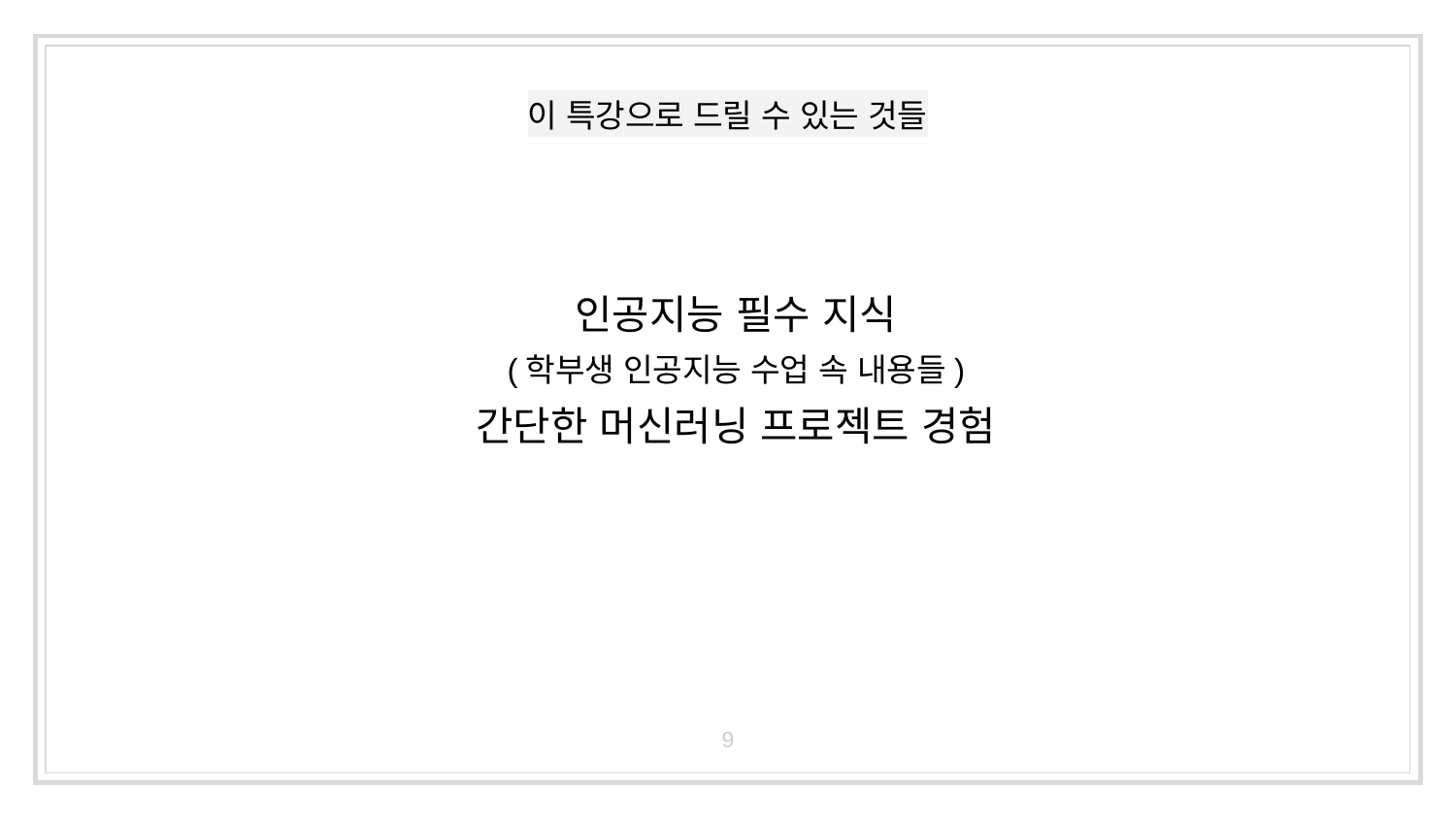

# 이 특강으로 드릴 수 있는 것들
인공지능 필수 지식
(학부생 인공지능 수업 속 내용들)
간단한 머신러닝 프로젝트 경험
9